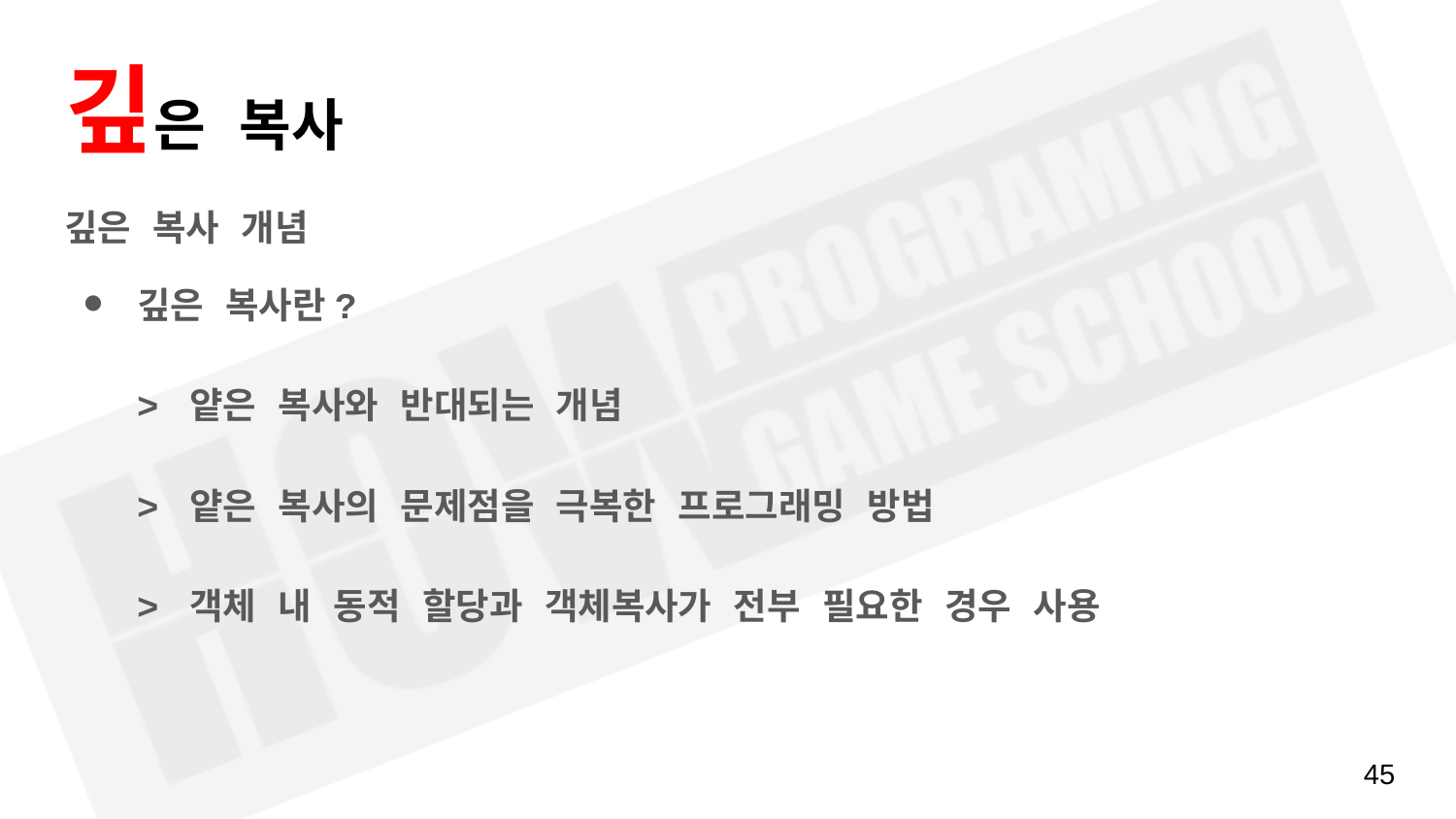

# 깊은 복사
깊은 복사 개념
깊은 복사란?
> 얕은 복사와 반대되는 개념
> 얕은 복사의 문제점을 극복한 프로그래밍 방법
> 객체 내 동적 할당과 객체복사가 전부 필요한 경우 사용
45